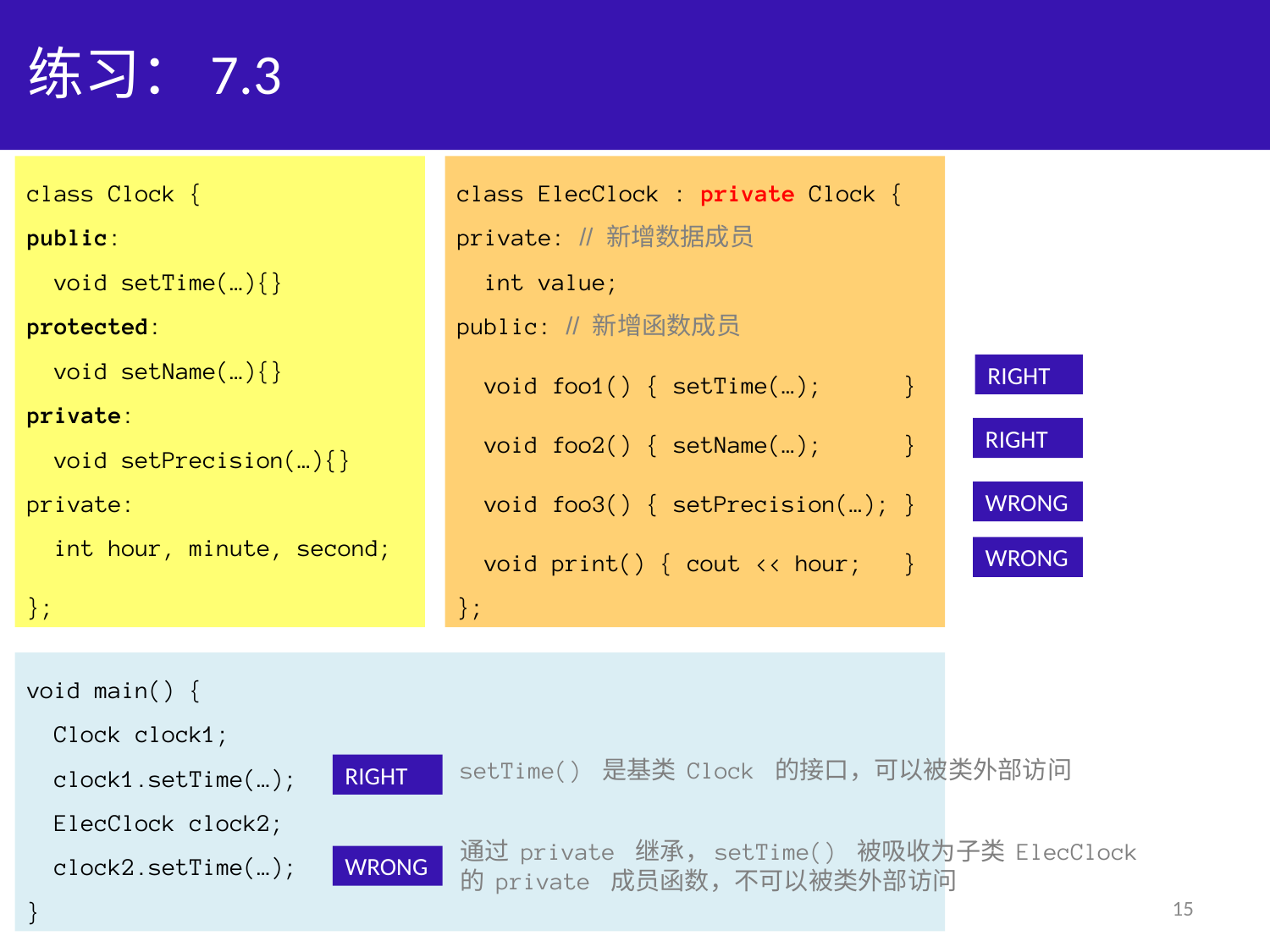

# 练习：7.3
class Clock {
public:
  void setTime(…){}
protected:
  void setName(…){}
private:
  void setPrecision(…){}
private:
  int hour, minute, second;
};
class ElecClock : private Clock {
private: // 新增数据成员
  int value;
public: // 新增函数成员
  void foo1() { setTime(…);      }
  void foo2() { setName(…);      }
  void foo3() { setPrecision(…); }
  void print() { cout << hour;   }
};
RIGHT
RIGHT
WRONG
WRONG
void main() {
  Clock clock1;
  clock1.setTime(…);
  ElecClock clock2;
  clock2.setTime(…);
}
setTime() 是基类 Clock 的接口，可以被类外部访问
RIGHT
通过 private 继承，setTime() 被吸收为子类 ElecClock
的 private 成员函数，不可以被类外部访问
WRONG
15